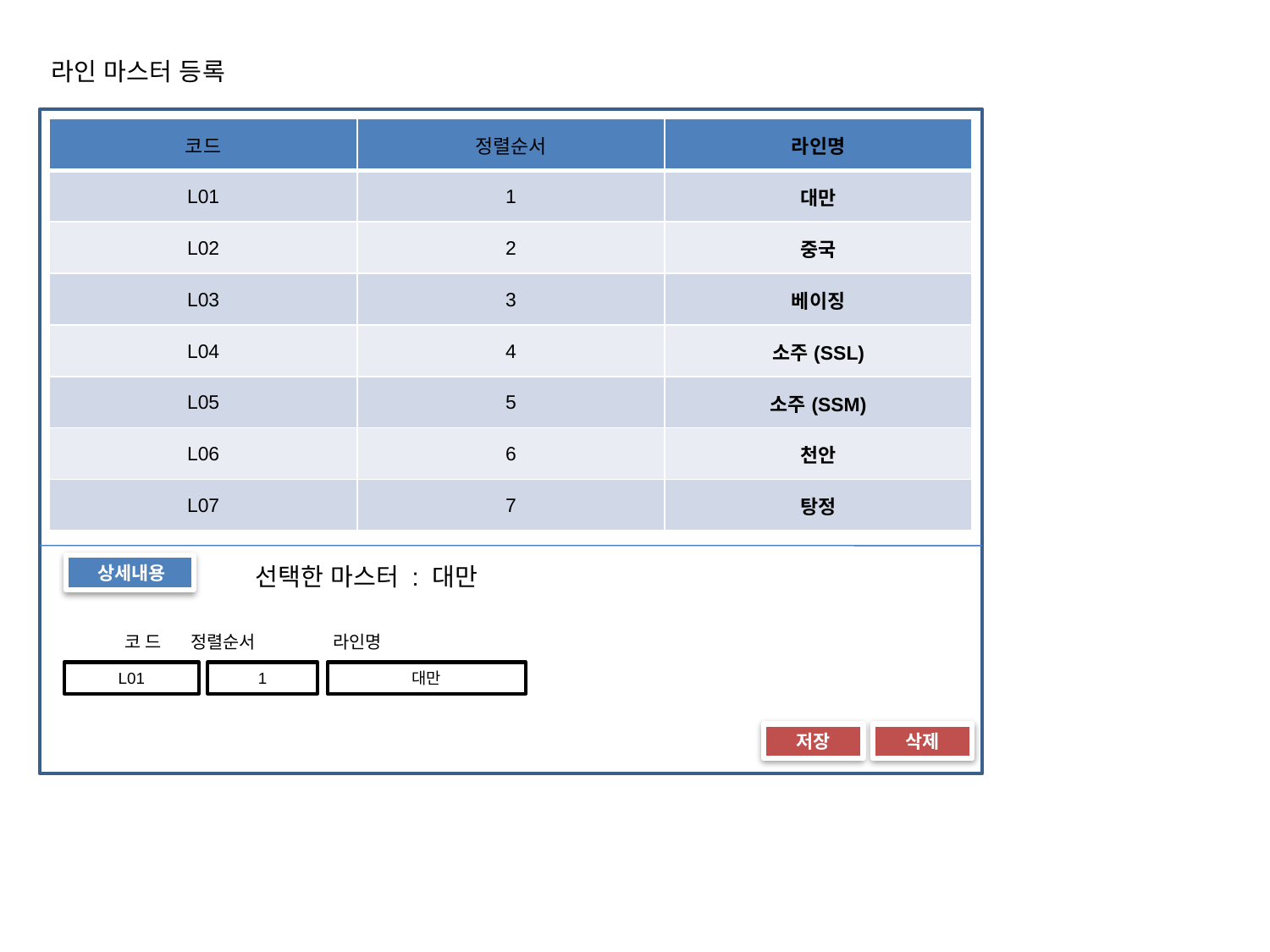

라인 마스터 등록

| 코드 | 정렬순서 | 라인명 |
| --- | --- | --- |
| L01 | 1 | 대만 |
| L02 | 2 | 중국 |
| L03 | 3 | 베이징 |
| L04 | 4 | 소주(SSL) |
| L05 | 5 | 소주(SSM) |
| L06 | 6 | 천안 |
| L07 | 7 | 탕정 |
   상세내용
선택한 마스터 : 대만
            코 드      정렬순서                라인명
L01
1
대만
저장
삭제